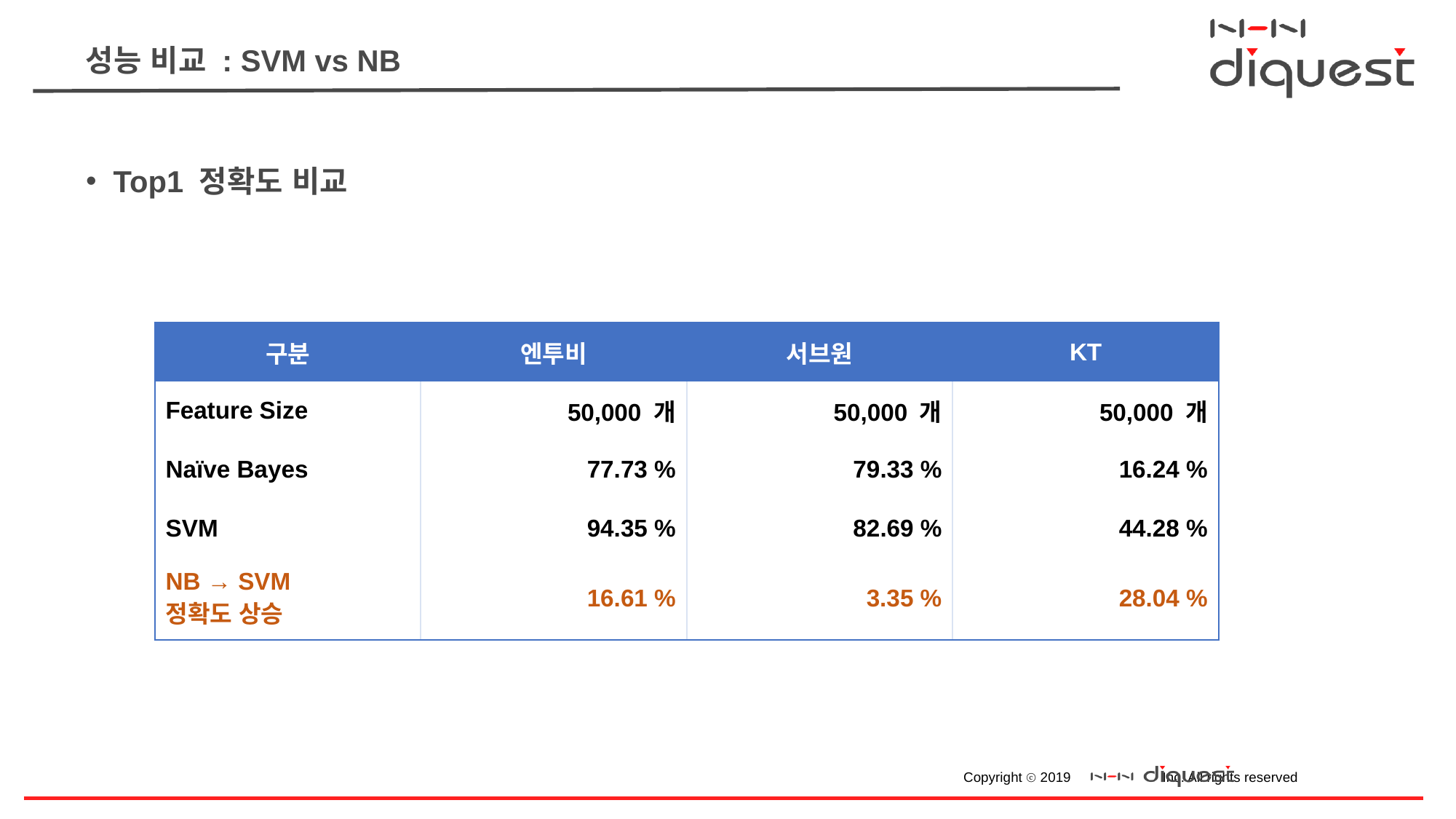

# 성능 비교 : SVM vs NB
Top1 정확도 비교
| 구분 | 엔투비 | 서브원 | KT |
| --- | --- | --- | --- |
| Feature Size | 50,000 개 | 50,000 개 | 50,000 개 |
| Naïve Bayes | 77.73 % | 79.33 % | 16.24 % |
| SVM | 94.35 % | 82.69 % | 44.28 % |
| NB → SVM 정확도 상승 | 16.61 % | 3.35 % | 28.04 % |